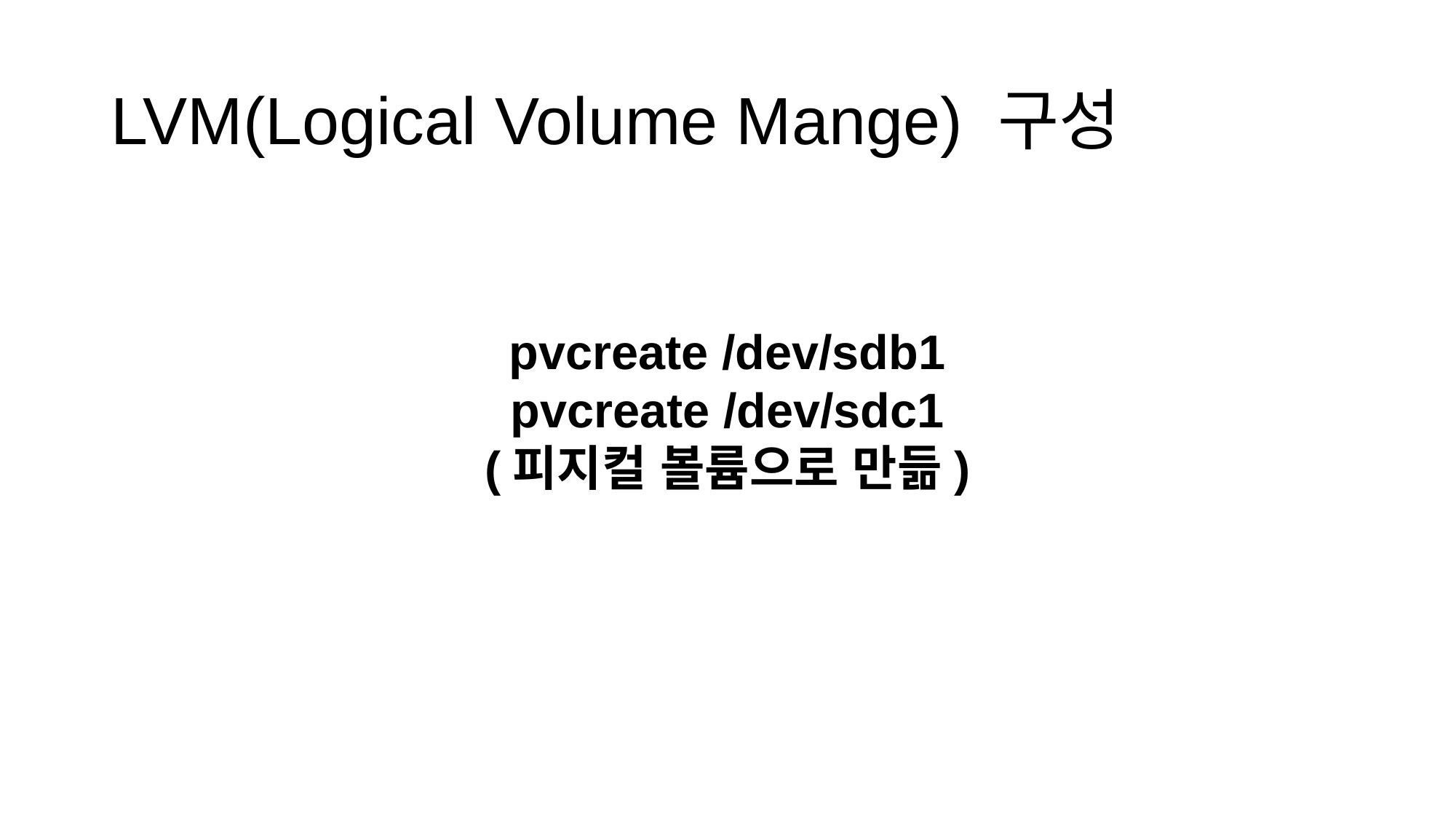

# LVM(Logical Volume Mange) 구성
pvcreate /dev/sdb1
pvcreate /dev/sdc1
(피지컬 볼륨으로 만듦)